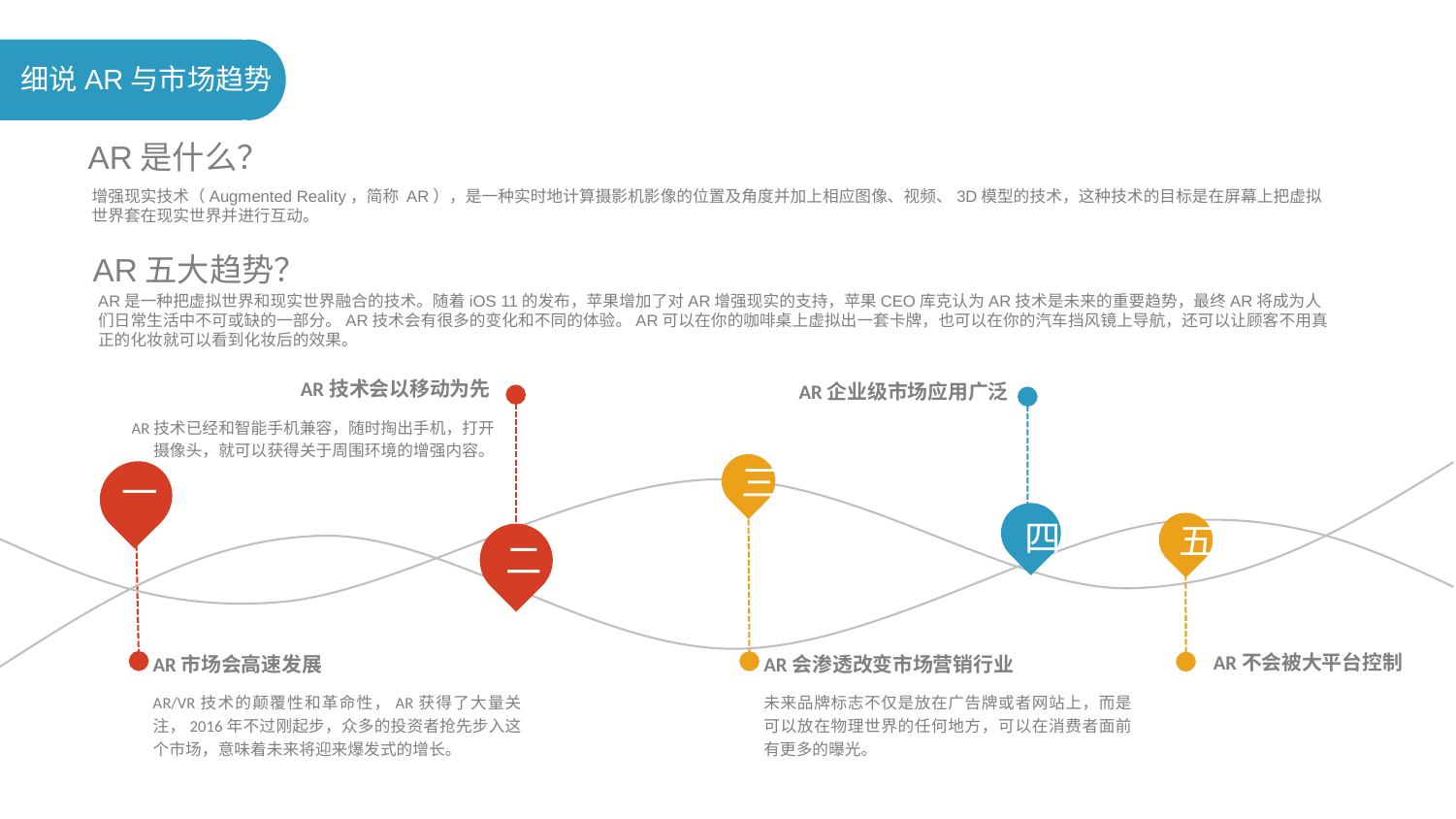

细说AR与市场趋势
AR是什么？
增强现实技术（Augmented Reality，简称 AR），是一种实时地计算摄影机影像的位置及角度并加上相应图像、视频、3D模型的技术，这种技术的目标是在屏幕上把虚拟世界套在现实世界并进行互动。
AR五大趋势？
AR是一种把虚拟世界和现实世界融合的技术。随着iOS 11的发布，苹果增加了对AR增强现实的支持，苹果CEO库克认为AR技术是未来的重要趋势，最终AR将成为人们日常生活中不可或缺的一部分。AR技术会有很多的变化和不同的体验。AR可以在你的咖啡桌上虚拟出一套卡牌，也可以在你的汽车挡风镜上导航，还可以让顾客不用真正的化妆就可以看到化妆后的效果。
AR技术会以移动为先
AR技术已经和智能手机兼容，随时掏出手机，打开摄像头，就可以获得关于周围环境的增强内容。
AR企业级市场应用广泛
三

一

四
五

二
AR不会被大平台控制
AR市场会高速发展
AR/VR技术的颠覆性和革命性，AR获得了大量关注，2016年不过刚起步，众多的投资者抢先步入这个市场，意味着未来将迎来爆发式的增长。
AR会渗透改变市场营销行业
未来品牌标志不仅是放在广告牌或者网站上，而是可以放在物理世界的任何地方，可以在消费者面前有更多的曝光。